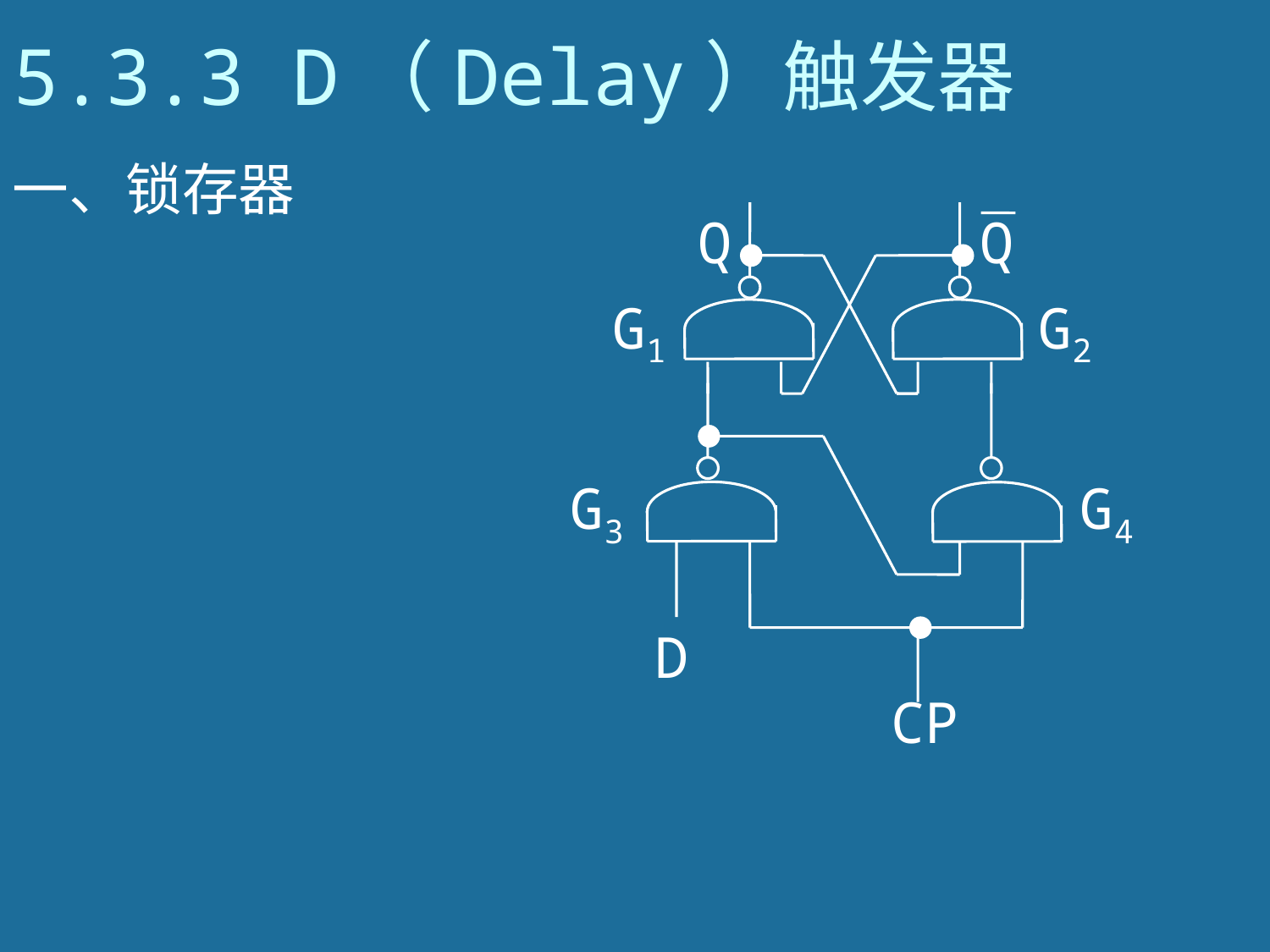

# 5.3.3 D（Delay）触发器
一、锁存器
Q
Q

G1
G2

G3
G4

D

CP

76